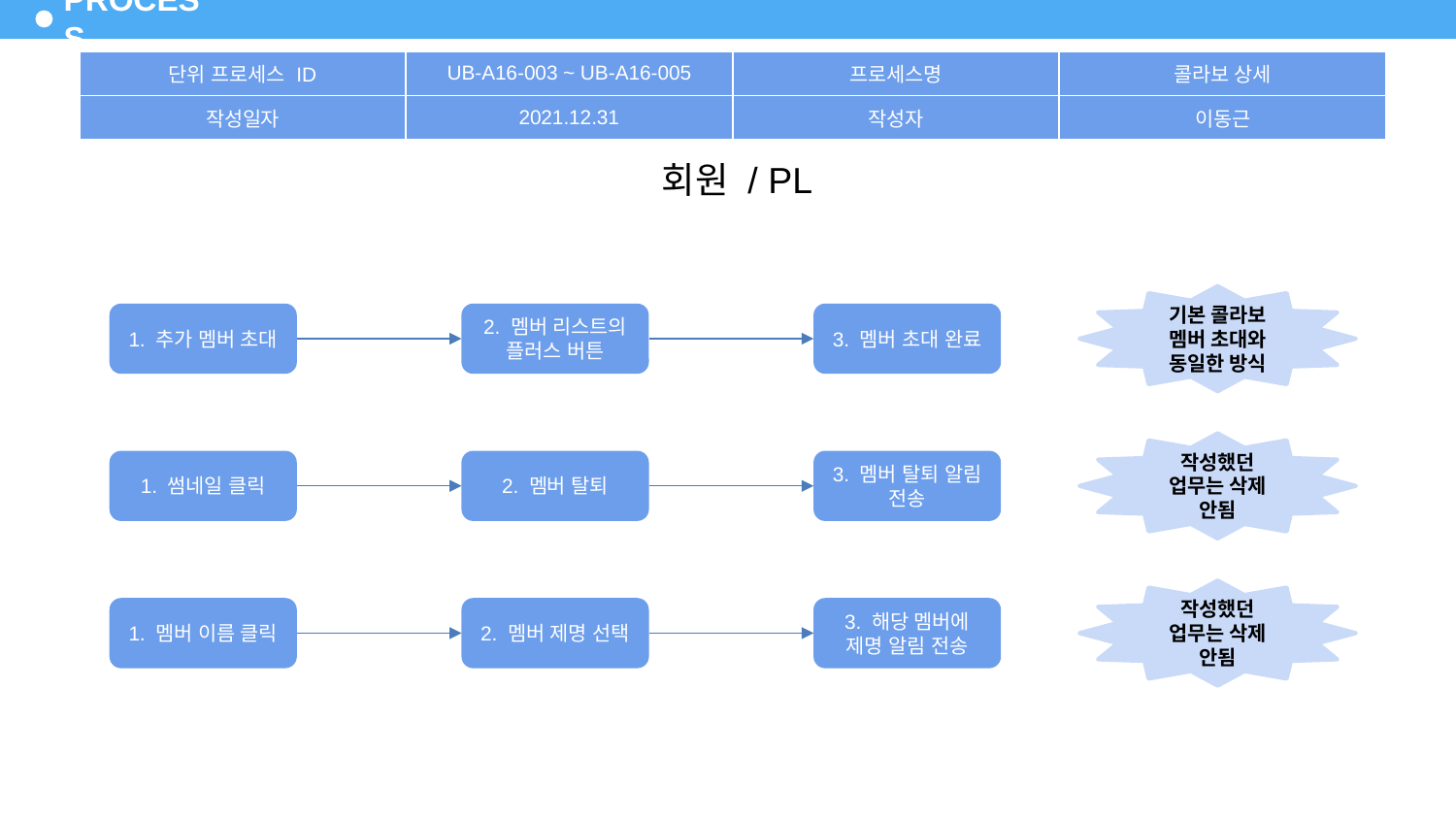

# PROCESS
| 단위 프로세스 ID | UB-A16-003 ~ UB-A16-005 | 프로세스명 | 콜라보 상세 |
| --- | --- | --- | --- |
| 작성일자 | 2021.12.31 | 작성자 | 이동근 |
회원 / PL
기본 콜라보 멤버 초대와 동일한 방식
1. 추가 멤버 초대
2. 멤버 리스트의 플러스 버튼
3. 멤버 초대 완료
작성했던 업무는 삭제 안됨
1. 썸네일 클릭
2. 멤버 탈퇴
3. 멤버 탈퇴 알림 전송
작성했던 업무는 삭제 안됨
1. 멤버 이름 클릭
2. 멤버 제명 선택
3. 해당 멤버에 제명 알림 전송